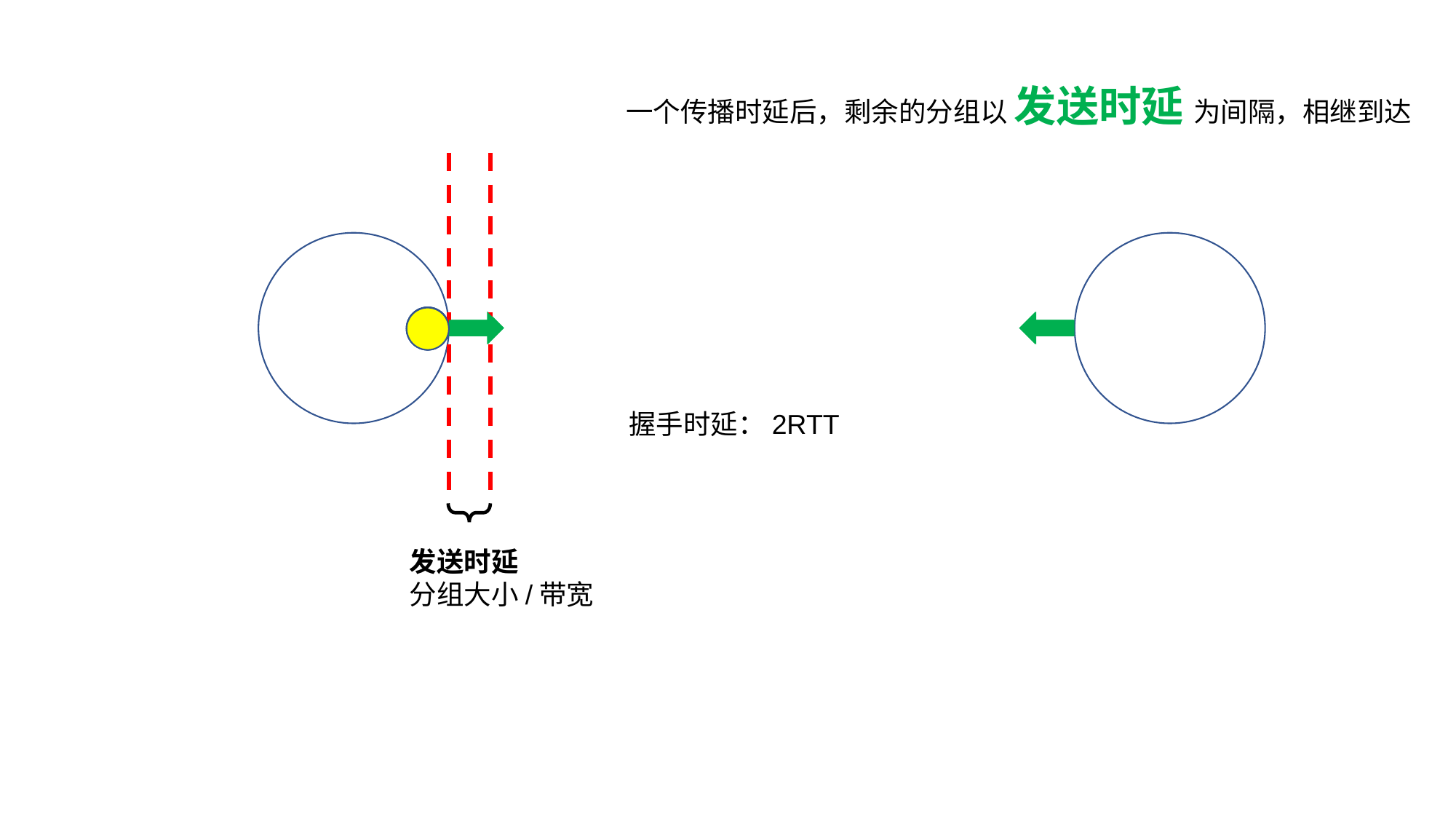

一个传播时延后，剩余的分组以 发送时延 为间隔，相继到达

发送时延
分组大小/带宽

握手时延：2RTT